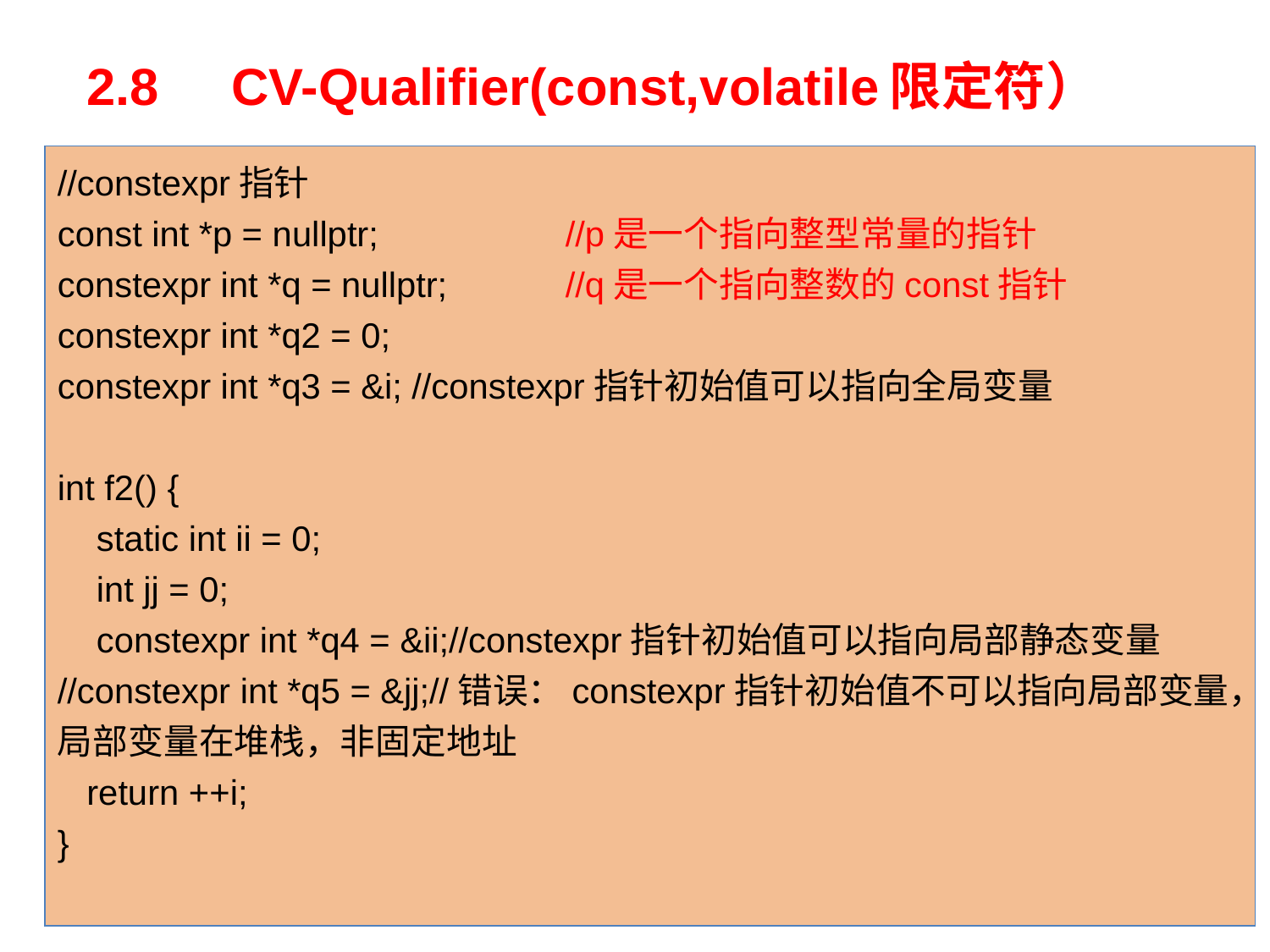

# 2.8　CV-Qualifier(const,volatile限定符）
//constexpr指针
const int *p = nullptr;		//p是一个指向整型常量的指针
constexpr int *q = nullptr;	//q是一个指向整数的const指针
constexpr int *q2 = 0;
constexpr int *q3 = &i; //constexpr指针初始值可以指向全局变量

int f2() {
    static int ii = 0;
    int jj = 0;
    constexpr int *q4 = &ii;//constexpr指针初始值可以指向局部静态变量
//constexpr int *q5 = &jj;//错误：constexpr指针初始值不可以指向局部变量，局部变量在堆栈，非固定地址
   return ++i;
}